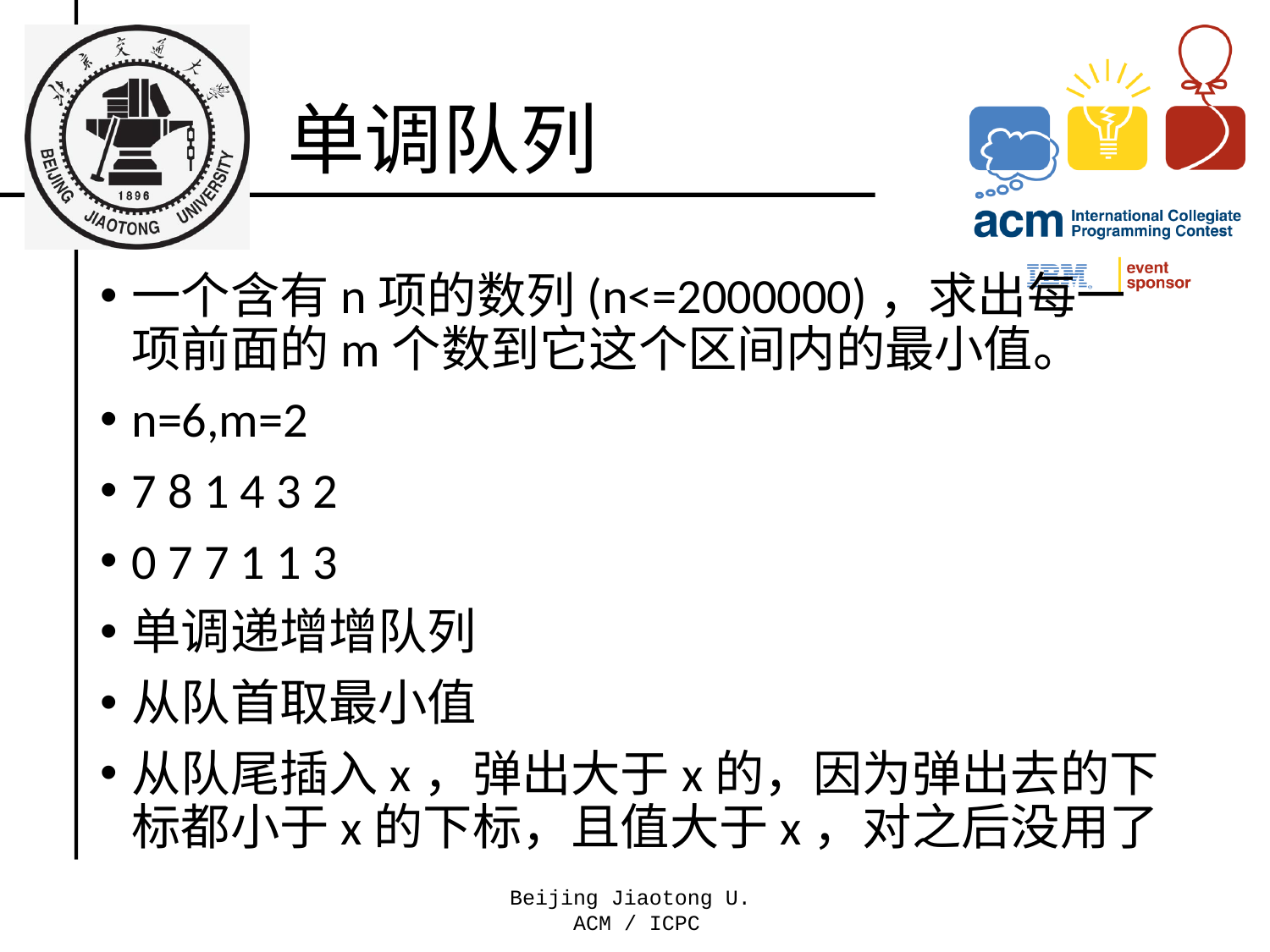

# 单调队列
一个含有n项的数列(n<=2000000)，求出每一项前面的m个数到它这个区间内的最小值。
n=6,m=2
7 8 1 4 3 2
0 7 7 1 1 3
单调递增增队列
从队首取最小值
从队尾插入x，弹出大于x的，因为弹出去的下标都小于x的下标，且值大于x，对之后没用了